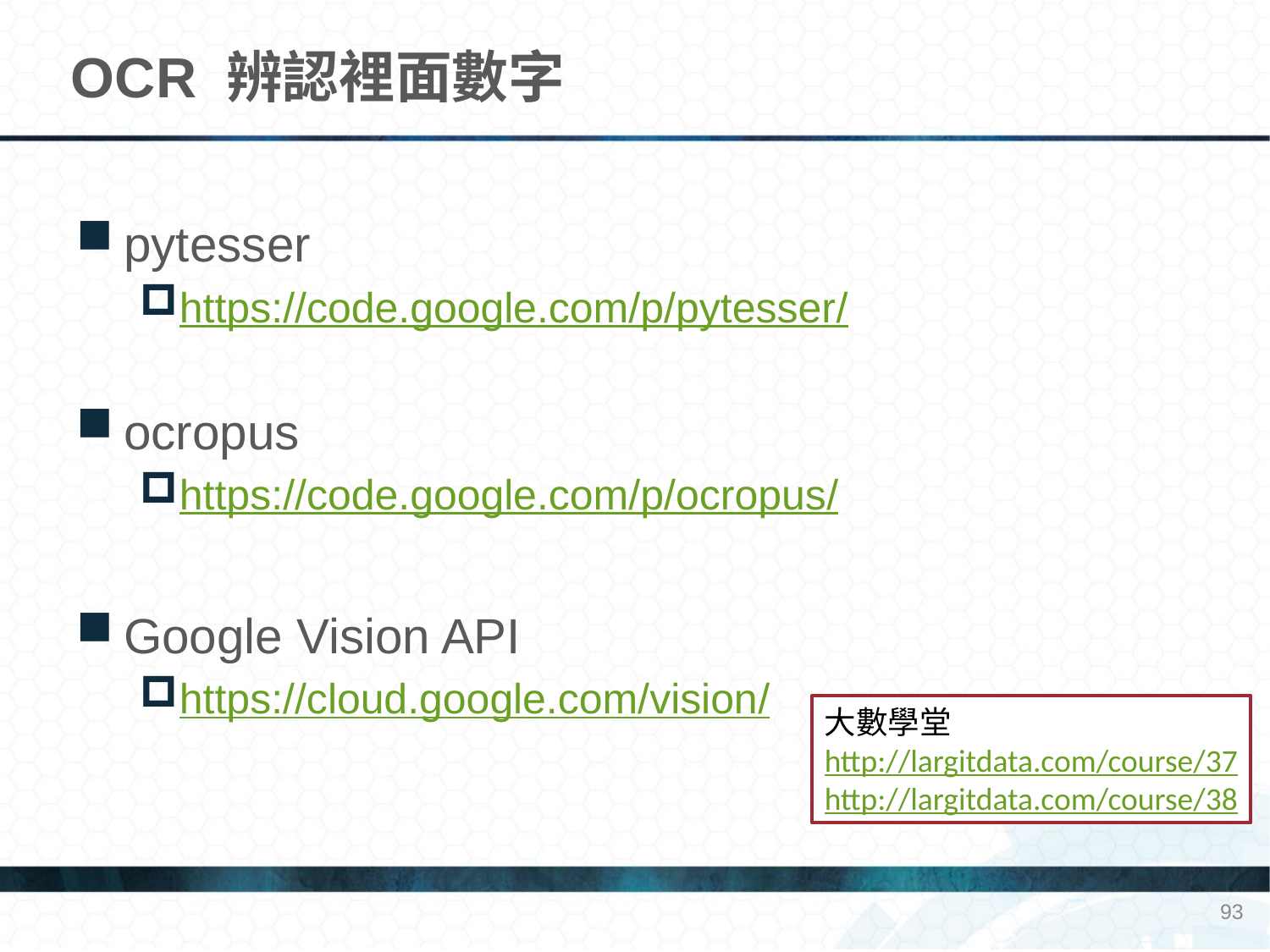

# OCR 辨認裡面數字
pytesser
https://code.google.com/p/pytesser/

ocropus
https://code.google.com/p/ocropus/

Google Vision API
https://cloud.google.com/vision/

大數學堂
http://largitdata.com/course/37
http://largitdata.com/course/38
93